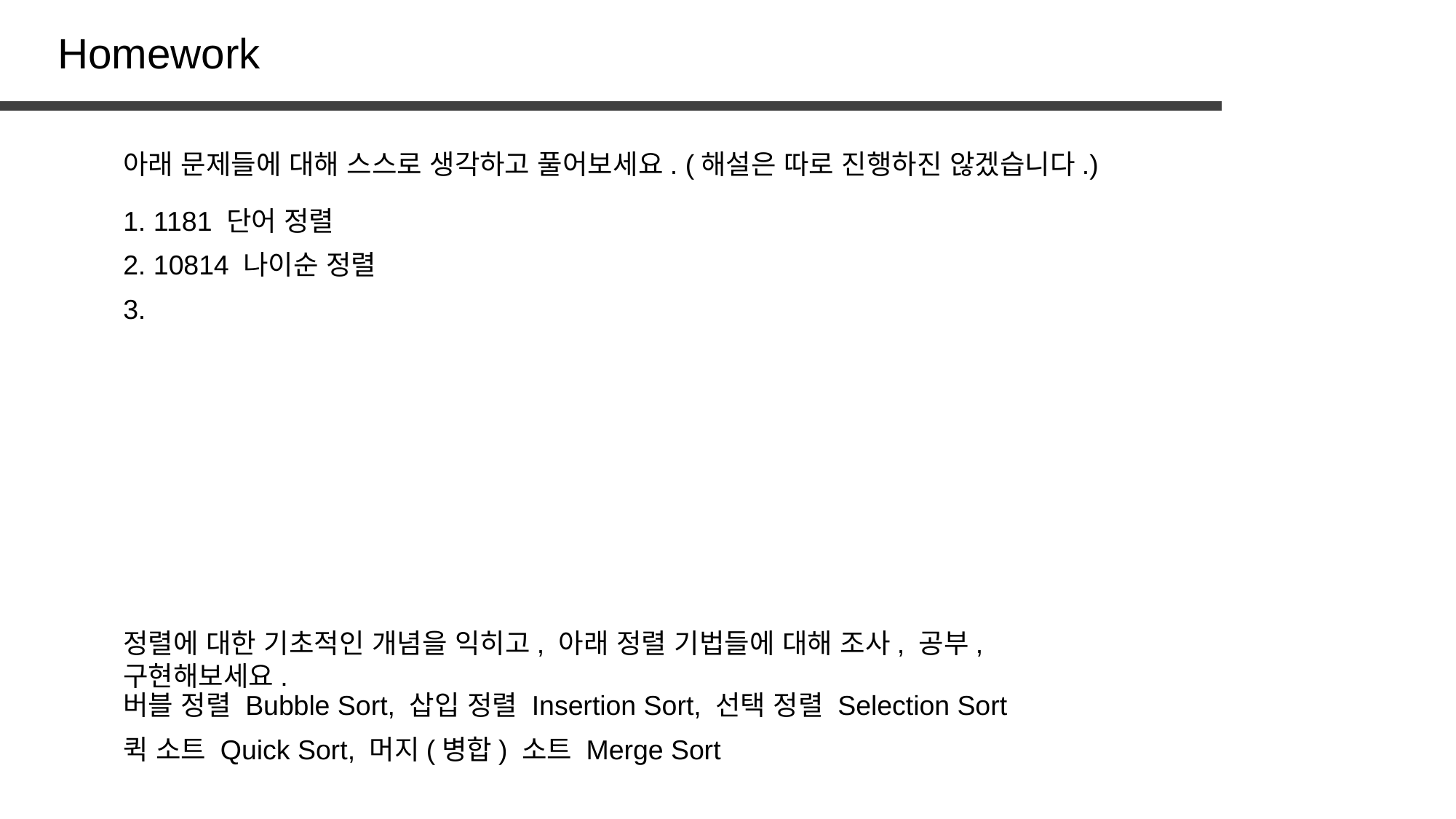

Homework
아래 문제들에 대해 스스로 생각하고 풀어보세요. (해설은 따로 진행하진 않겠습니다.)
1. 1181 단어 정렬
2. 10814 나이순 정렬
3.
정렬에 대한 기초적인 개념을 익히고, 아래 정렬 기법들에 대해 조사, 공부, 구현해보세요.
버블 정렬 Bubble Sort, 삽입 정렬 Insertion Sort, 선택 정렬 Selection Sort
퀵 소트 Quick Sort, 머지(병합) 소트 Merge Sort